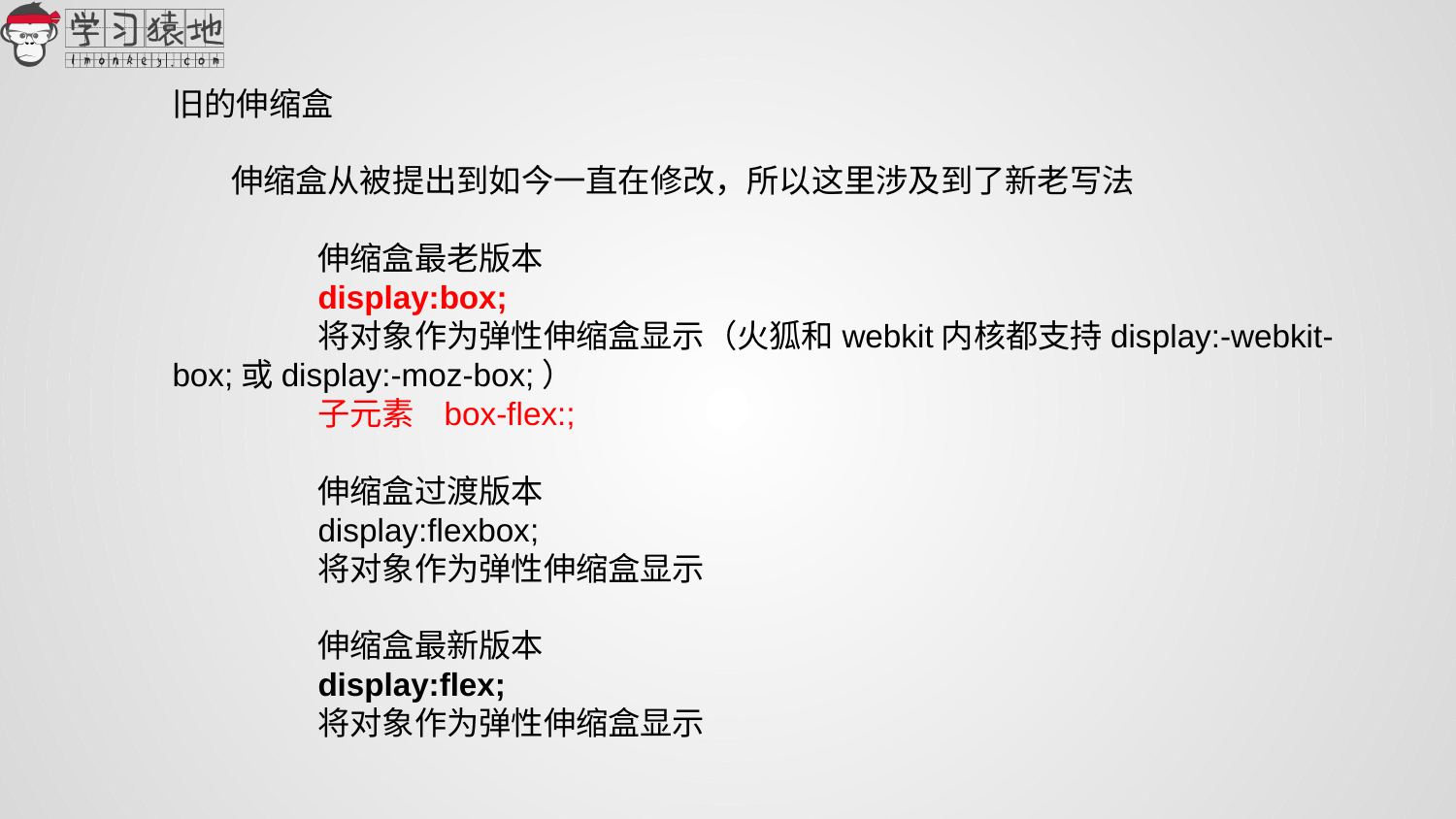

旧的伸缩盒

       伸缩盒从被提出到如今一直在修改，所以这里涉及到了新老写法

	伸缩盒最老版本
	display:box;
	将对象作为弹性伸缩盒显示（火狐和webkit内核都支持display:-webkit-box;或display:-moz-box;）
	子元素   box-flex:;

	伸缩盒过渡版本
	display:flexbox;
	将对象作为弹性伸缩盒显示

	伸缩盒最新版本
	display:flex;
	将对象作为弹性伸缩盒显示